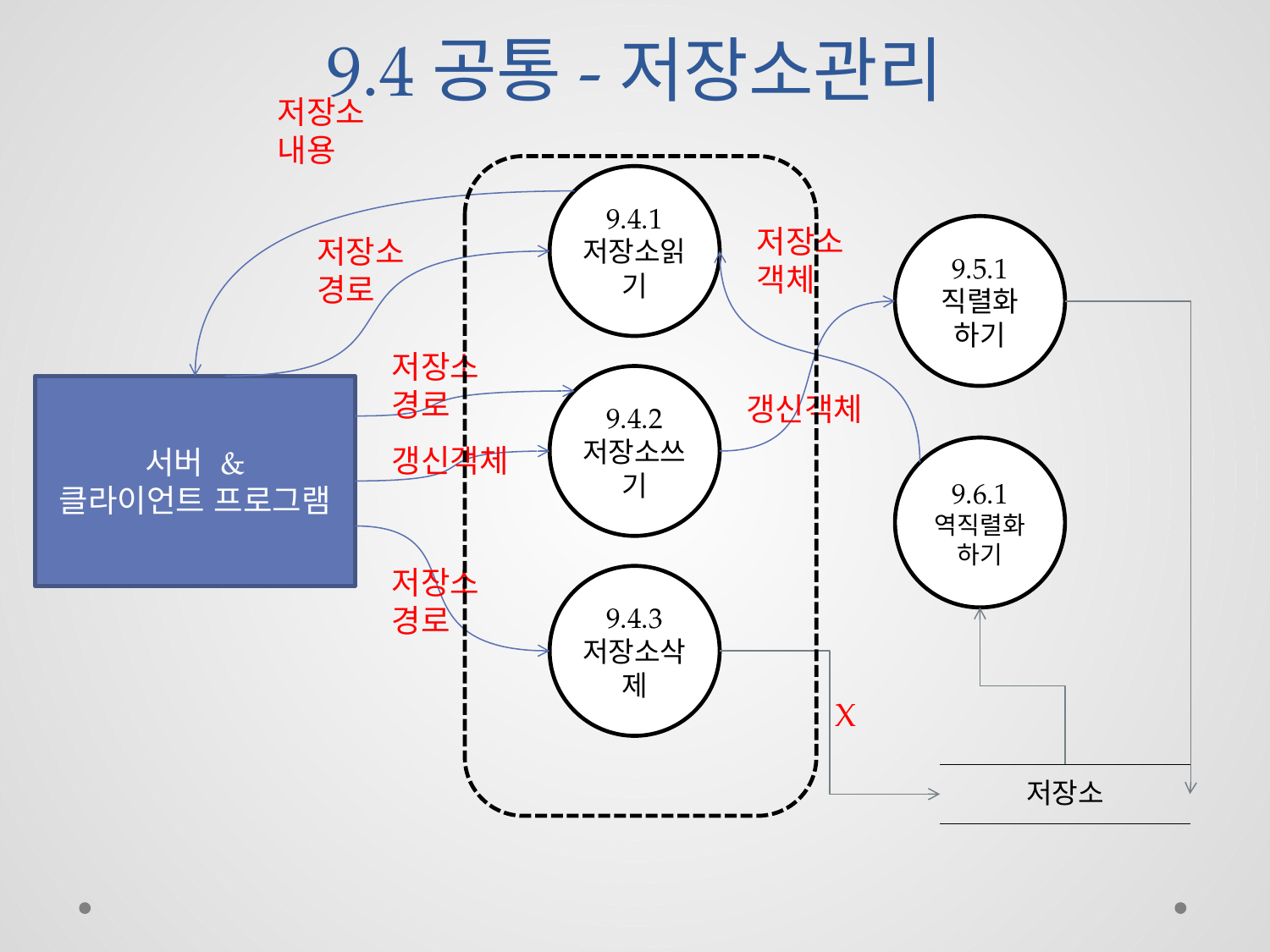

# 9.4공통-저장소관리
저장소
내용

9.4.1
저장소읽기
저장소
객체
9.5.1
직렬화
하기
저장소
경로
저장소
경로
9.4.2
저장소쓰기
서버 &
클라이언트 프로그램
갱신객체
갱신객체
9.6.1
역직렬화
하기
저장소
경로
9.4.3
저장소삭제
X
| 저장소 |
| --- |